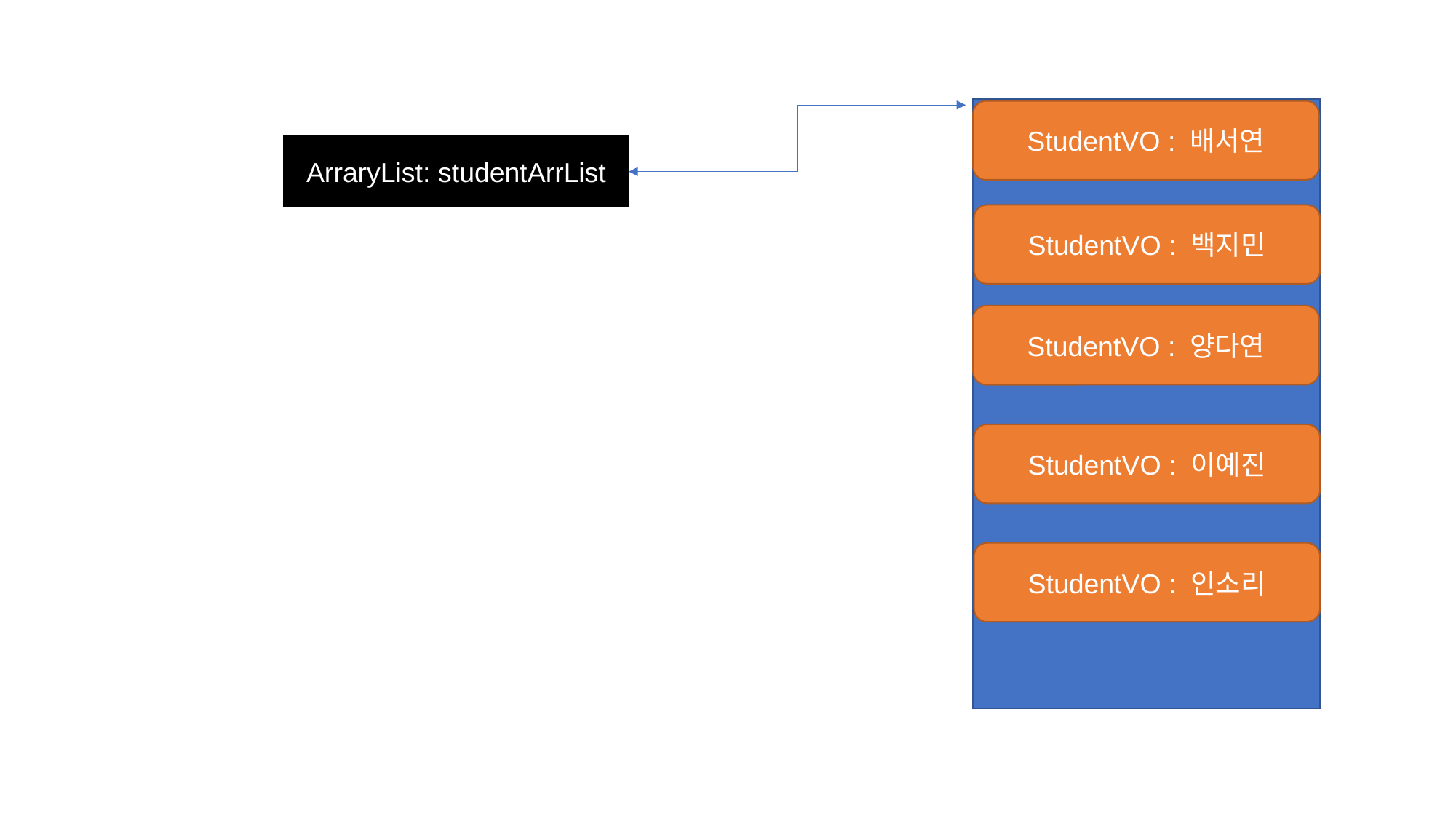

StudentVO : 배서연
ArraryList: studentArrList
StudentVO : 백지민
StudentVO : 양다연
StudentVO : 이예진
StudentVO : 인소리